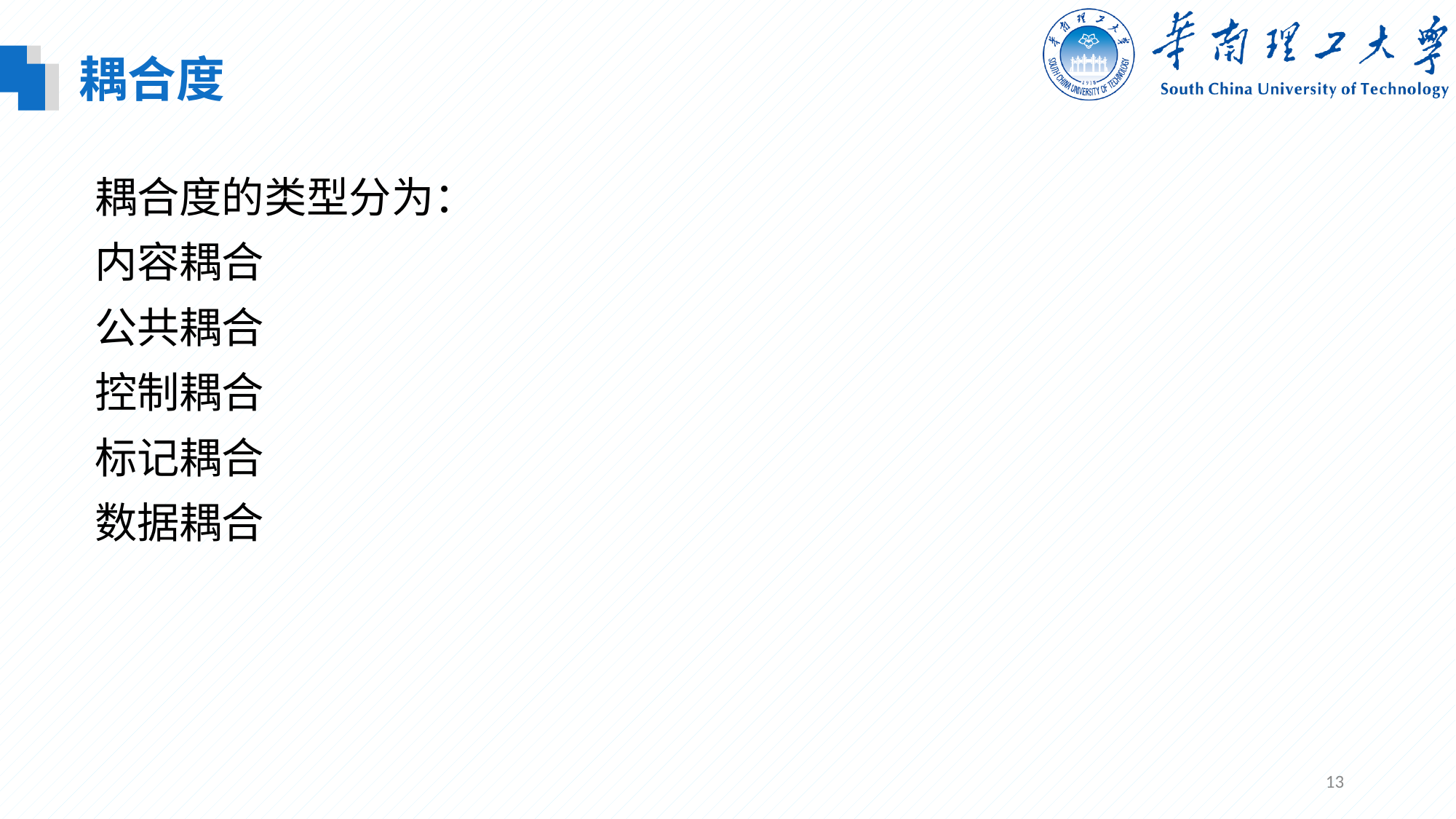

耦合度
耦合度的类型分为：
内容耦合
公共耦合
控制耦合
标记耦合
数据耦合
13